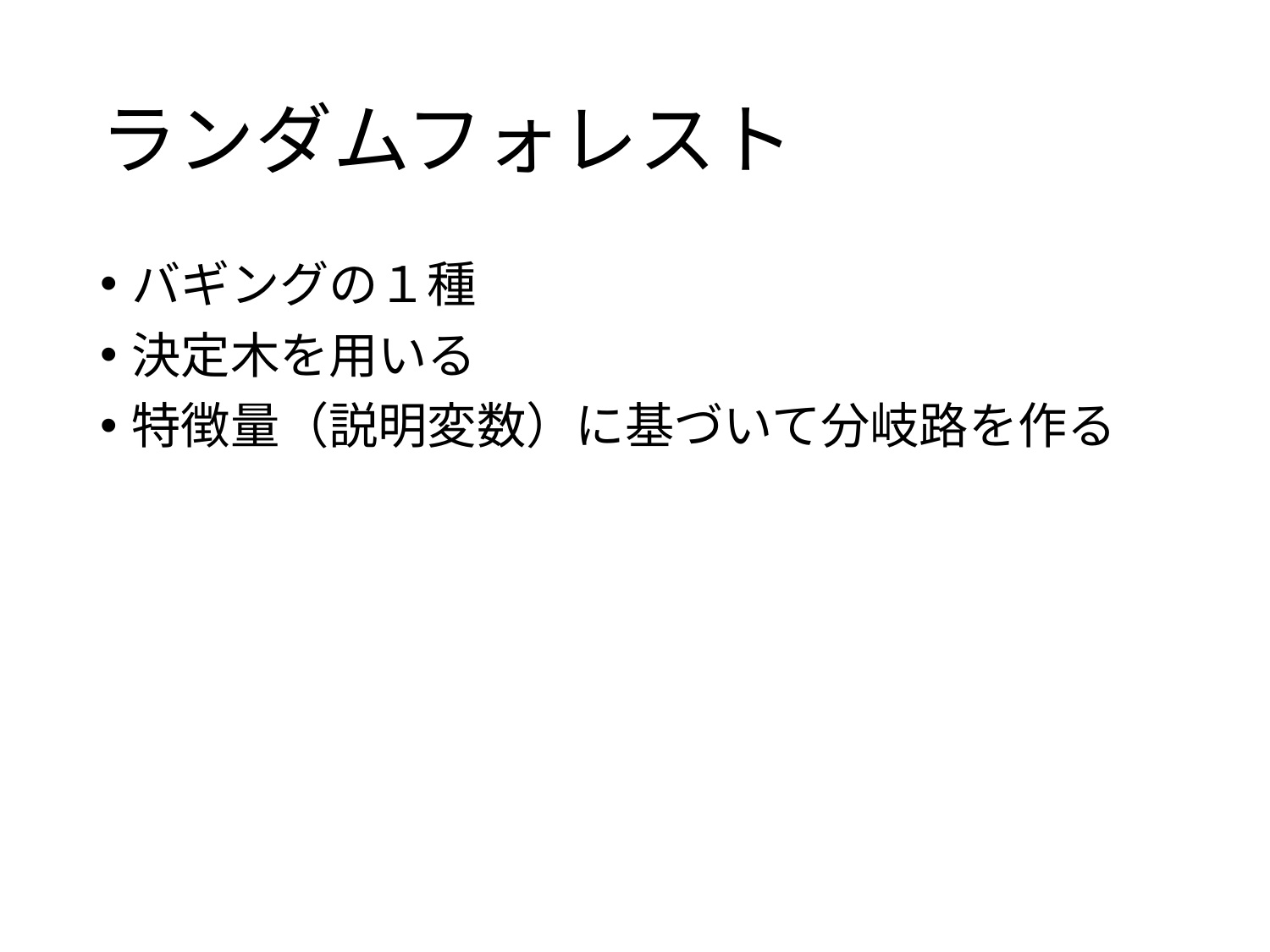

# ランダムフォレスト
バギングの１種
決定木を用いる
特徴量（説明変数）に基づいて分岐路を作る